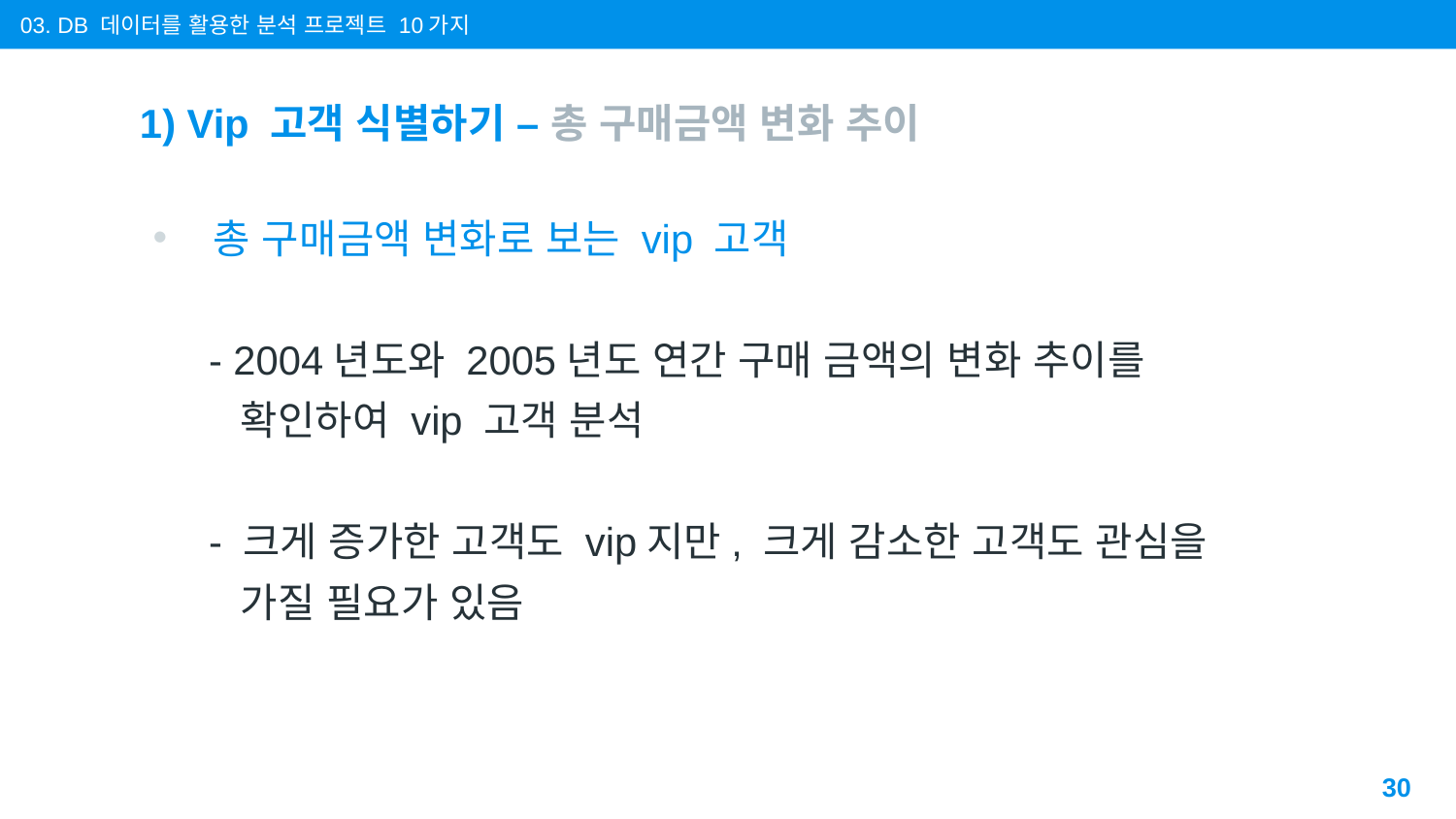

03. DB 데이터를 활용한 분석 프로젝트 10가지
# 1) Vip 고객 식별하기 – 총 구매금액 변화 추이
총 구매금액 변화로 보는 vip 고객

     - 2004년도와 2005년도 연간 구매 금액의 변화 추이를
       확인하여 vip 고객 분석

     - 크게 증가한 고객도 vip지만, 크게 감소한 고객도 관심을
       가질 필요가 있음
30